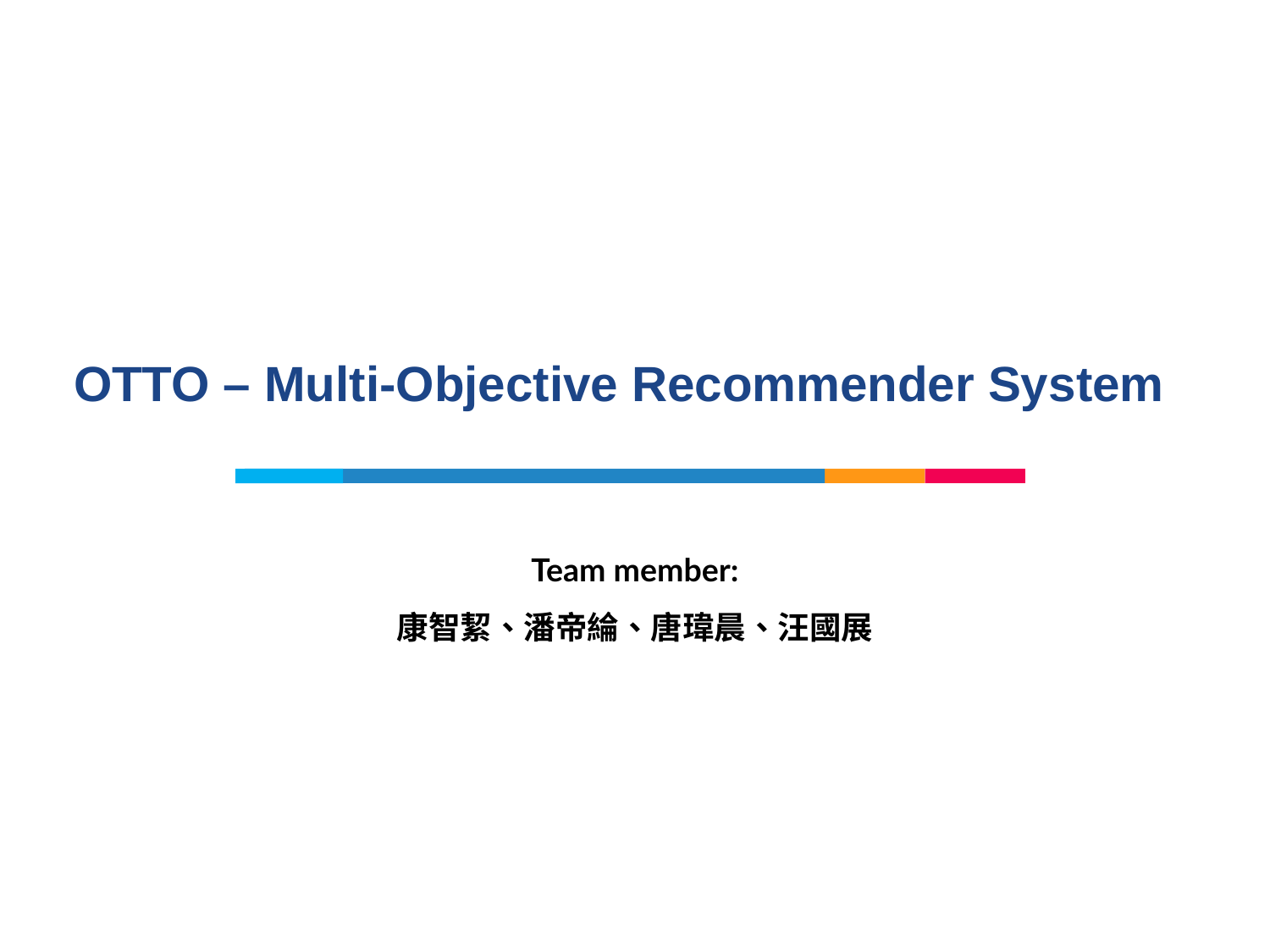

# OTTO – Multi-Objective Recommender System

Team member:
康智絜、潘帝綸、唐瑋晨、汪國展